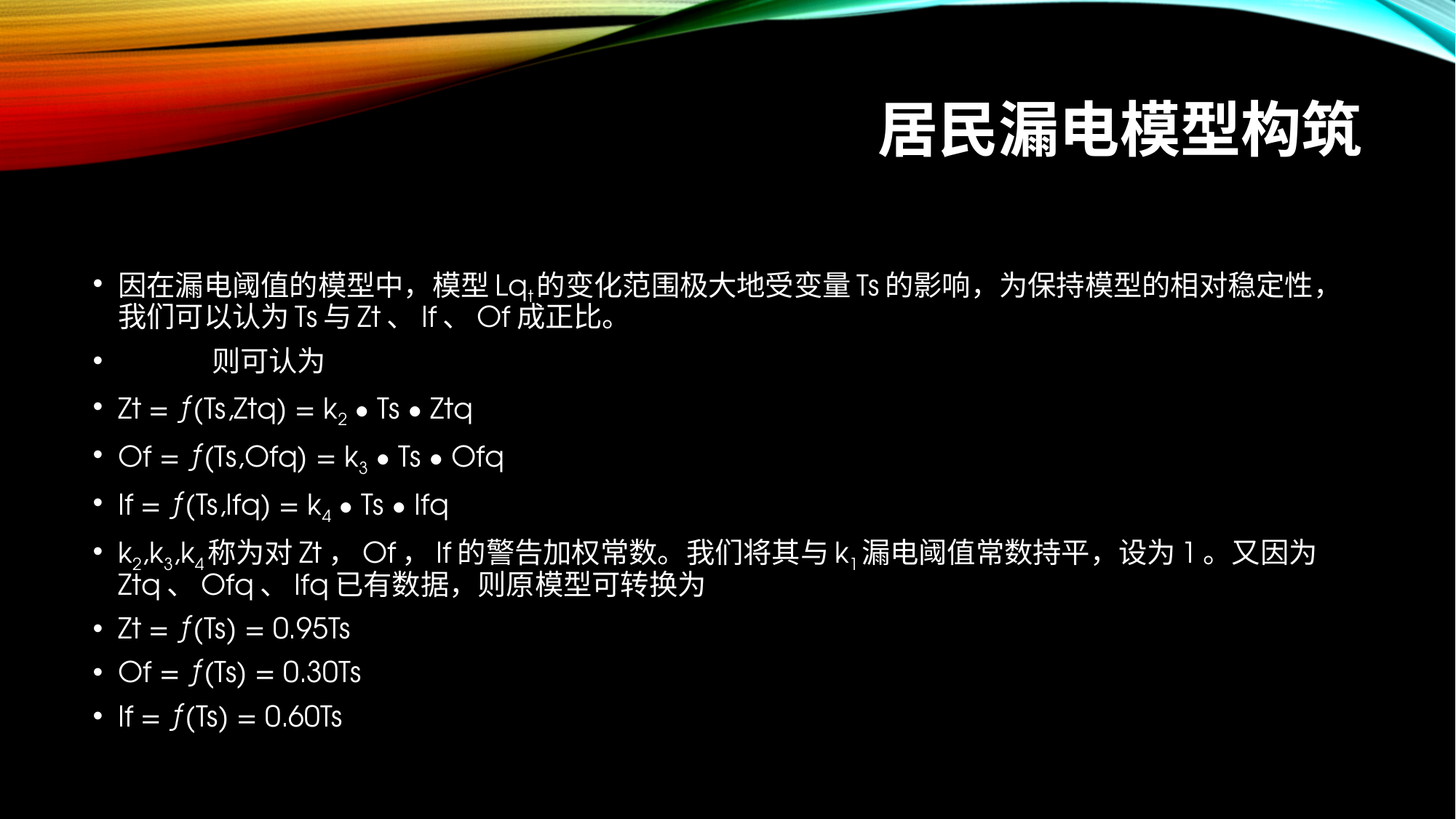

# 居民漏电模型构筑
因在漏电阈值的模型中，模型Lqt的变化范围极大地受变量Ts的影响，为保持模型的相对稳定性，我们可以认为Ts与Zt、If、Of成正比。
		则可认为
Zt = ƒ(Ts,Ztq) = k2 • Ts • Ztq
Of = ƒ(Ts,Ofq) = k3 • Ts • Ofq
If = ƒ(Ts,Ifq) = k4 • Ts • Ifq
k2,k3,k4称为对Zt，Of，If的警告加权常数。我们将其与k1漏电阈值常数持平，设为1。又因为Ztq、Ofq、Ifq已有数据，则原模型可转换为
Zt = ƒ(Ts) = 0.95Ts
Of = ƒ(Ts) = 0.30Ts
If = ƒ(Ts) = 0.60Ts